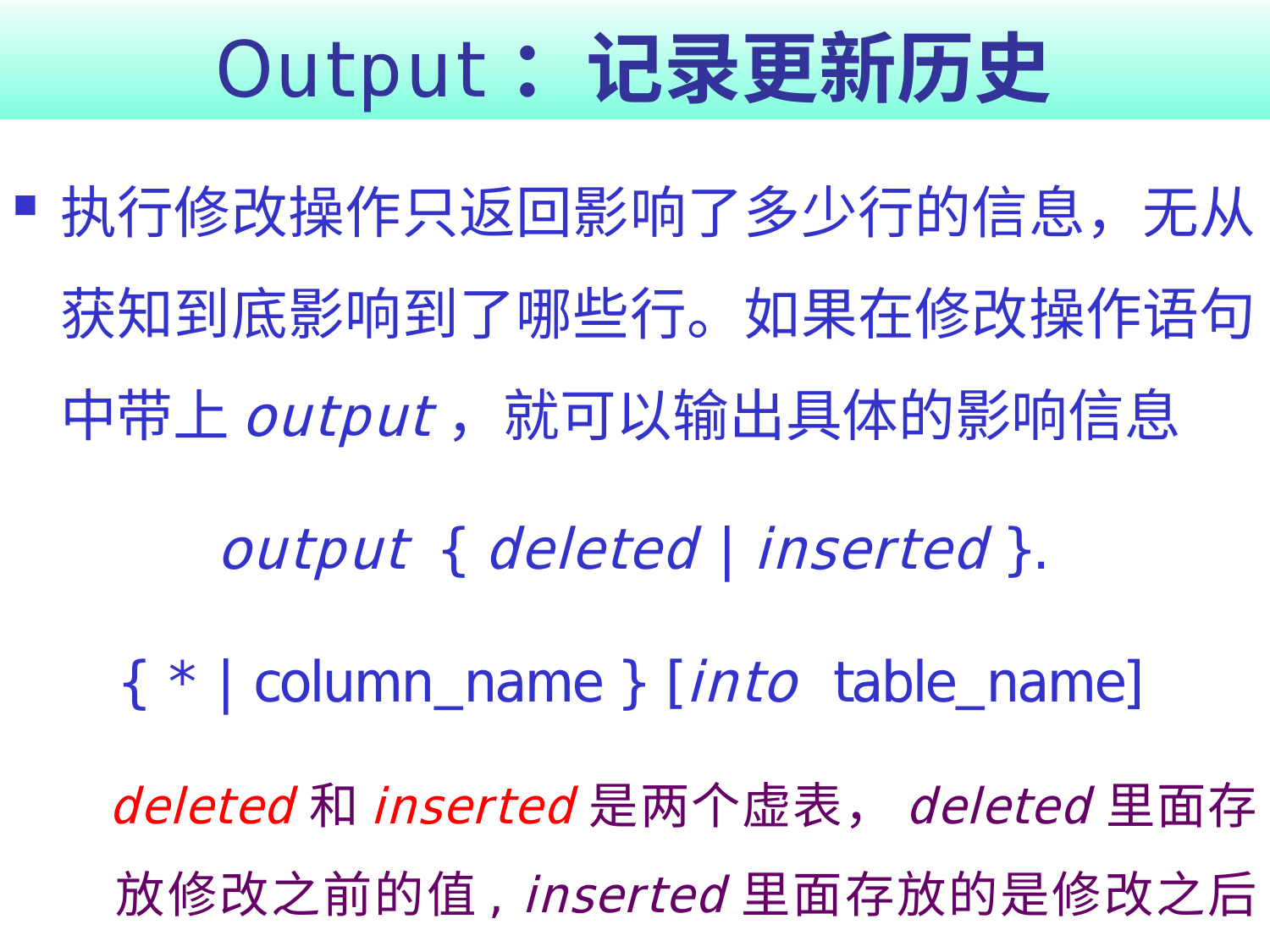

# Output：记录更新历史
执行修改操作只返回影响了多少行的信息，无从获知到底影响到了哪些行。如果在修改操作语句中带上output，就可以输出具体的影响信息
output  { deleted | inserted }.
{ * | column_name } [into  table_name]
  deleted和inserted是两个虚表，deleted里面存放修改之前的值, inserted里面存放的是修改之后的值